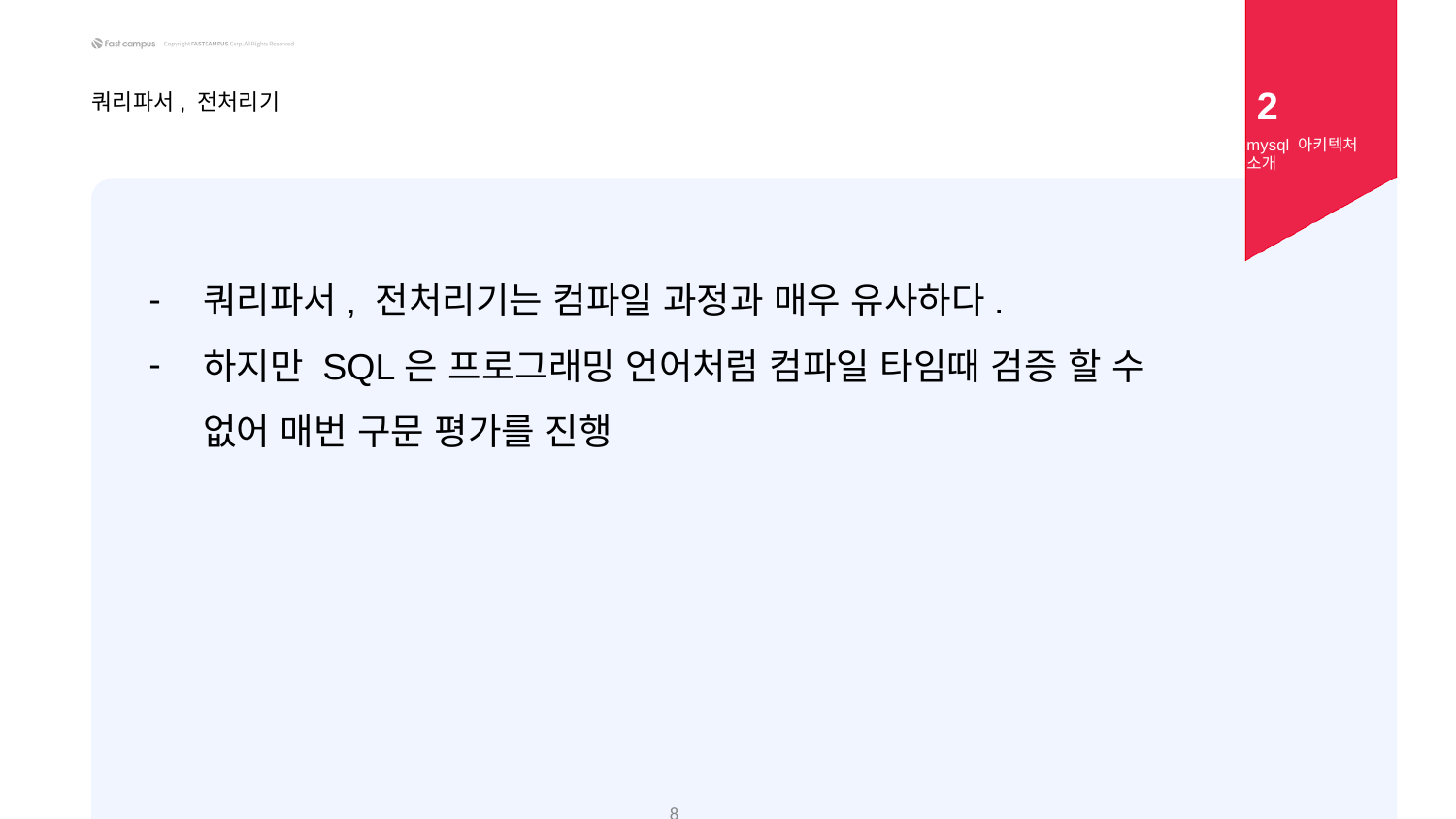

2
쿼리파서, 전처리기
mysql 아키텍처 소개

쿼리파서, 전처리기는 컴파일 과정과 매우 유사하다.
하지만 SQL은 프로그래밍 언어처럼 컴파일 타임때 검증 할 수 없어 매번 구문 평가를 진행
8